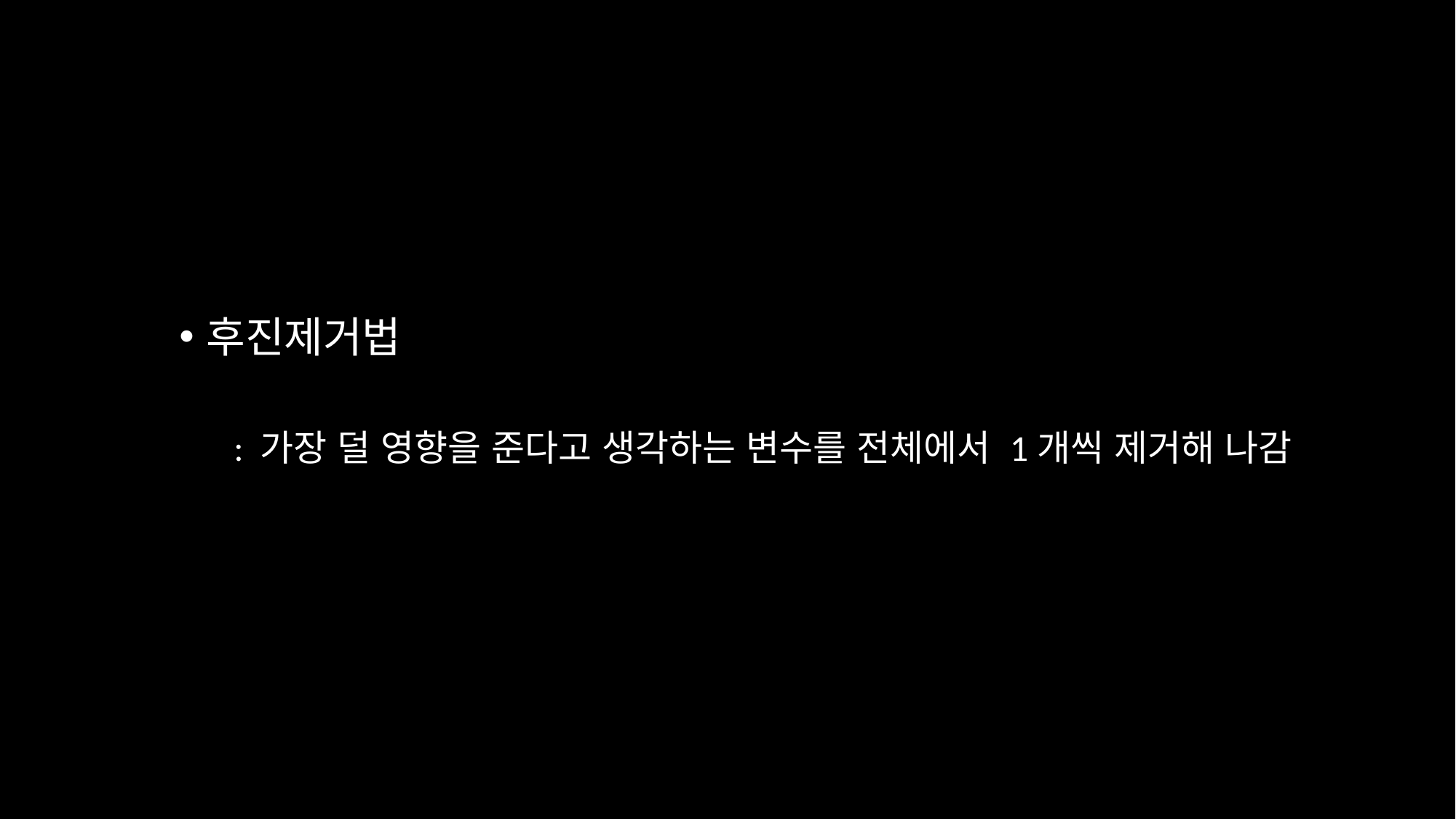

후진제거법

: 가장 덜 영향을 준다고 생각하는 변수를 전체에서 1개씩 제거해 나감